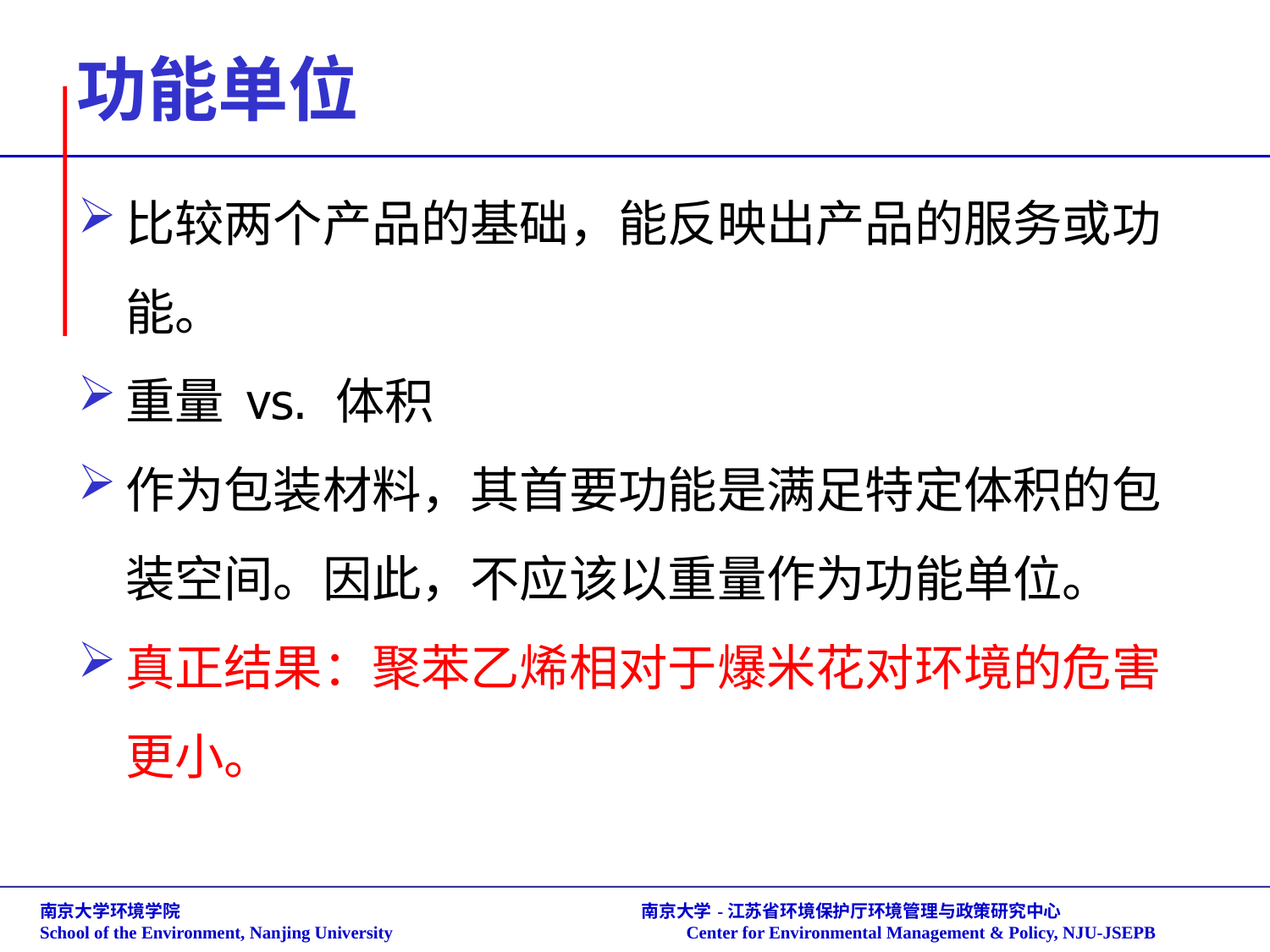

# 功能单位
比较两个产品的基础，能反映出产品的服务或功能。
重量 vs. 体积
作为包装材料，其首要功能是满足特定体积的包装空间。因此，不应该以重量作为功能单位。
真正结果：聚苯乙烯相对于爆米花对环境的危害更小。